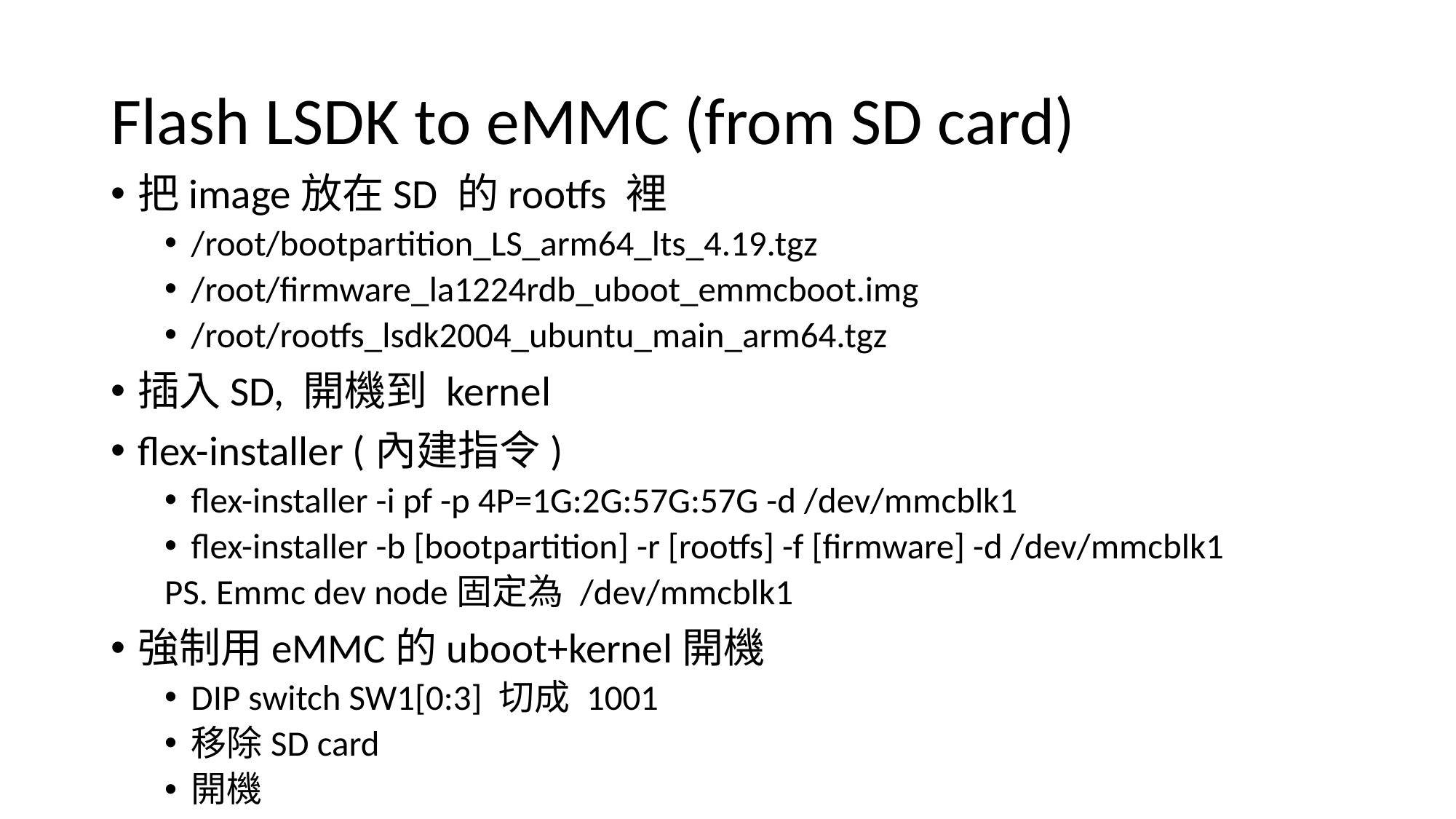

# Flash LSDK to eMMC (from SD card)
把image放在SD 的rootfs 裡
/root/bootpartition_LS_arm64_lts_4.19.tgz
/root/firmware_la1224rdb_uboot_emmcboot.img
/root/rootfs_lsdk2004_ubuntu_main_arm64.tgz
插入SD, 開機到 kernel
flex-installer (內建指令)
flex-installer -i pf -p 4P=1G:2G:57G:57G -d /dev/mmcblk1
flex-installer -b [bootpartition] -r [rootfs] -f [firmware] -d /dev/mmcblk1
PS. Emmc dev node固定為 /dev/mmcblk1
強制用eMMC的uboot+kernel開機
DIP switch SW1[0:3] 切成 1001
移除SD card
開機